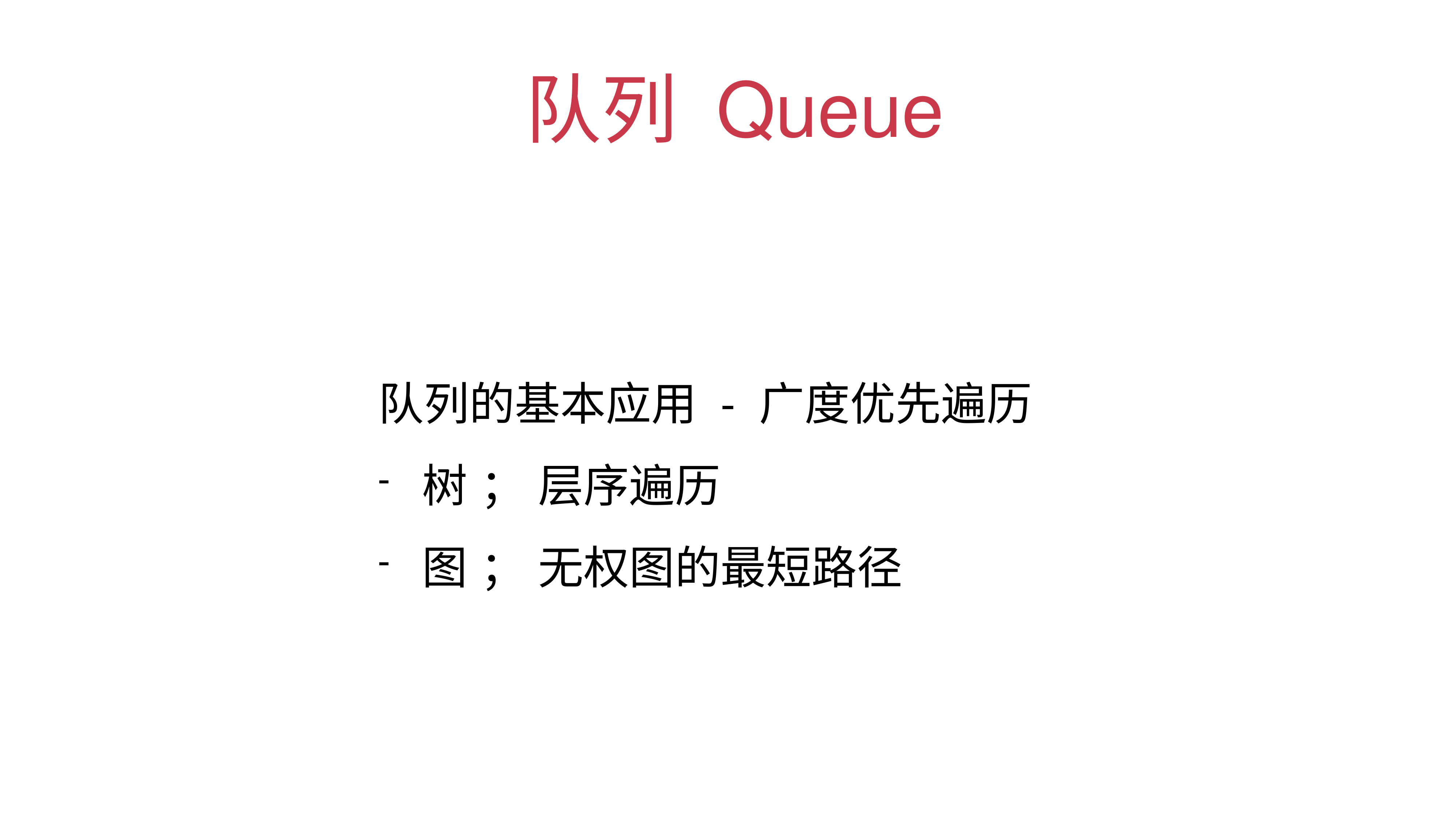

# 队列 Queue
队列的基本应用 - 广度优先遍历
树 ； 层序遍历
图 ； 无权图的最短路径